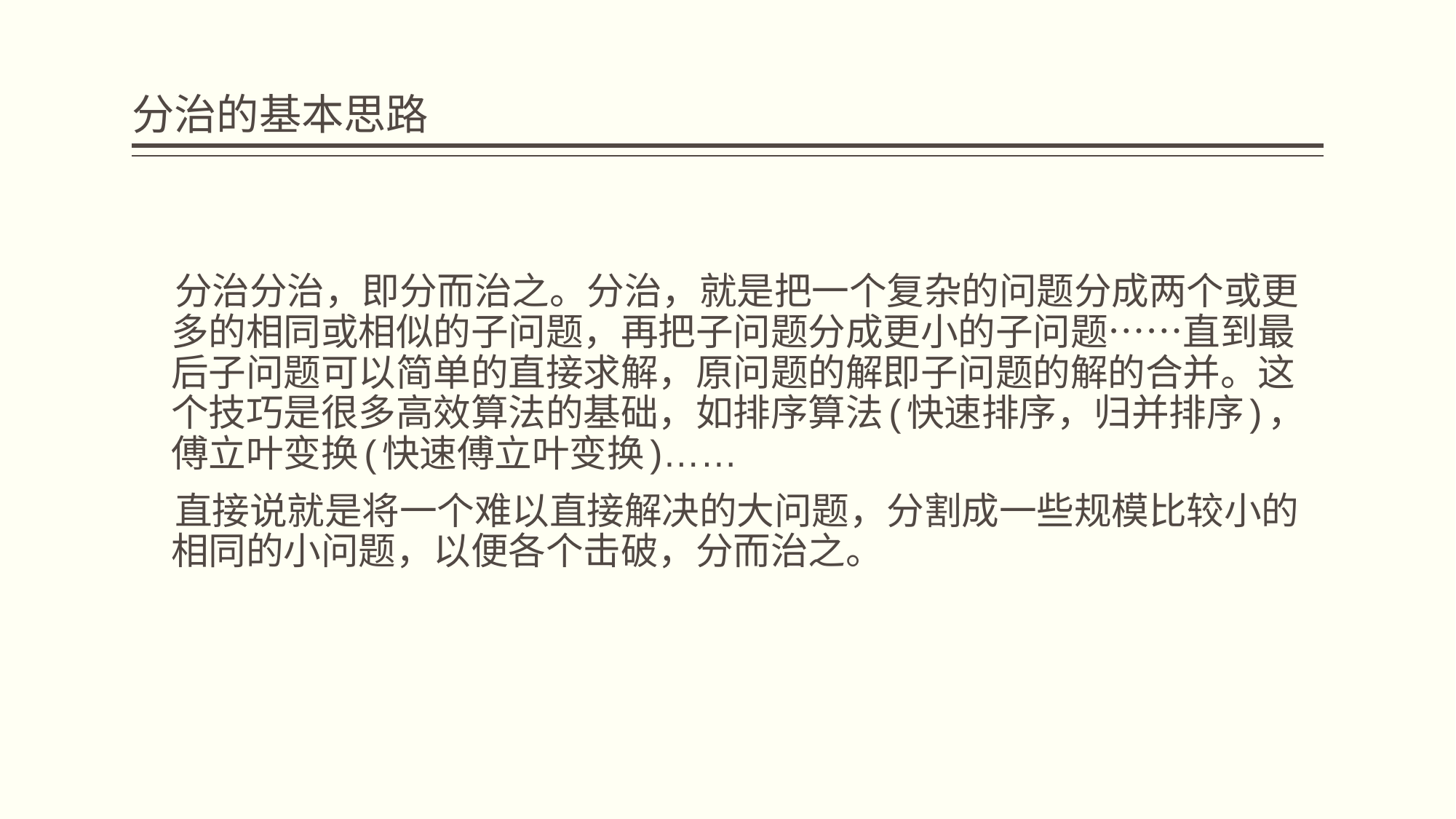

# 分治的基本思路
   分治分治，即分而治之。分治，就是把一个复杂的问题分成两个或更多的相同或相似的子问题，再把子问题分成更小的子问题……直到最后子问题可以简单的直接求解，原问题的解即子问题的解的合并。这个技巧是很多高效算法的基础，如排序算法(快速排序，归并排序)，傅立叶变换(快速傅立叶变换)……
   直接说就是将一个难以直接解决的大问题，分割成一些规模比较小的相同的小问题，以便各个击破，分而治之。